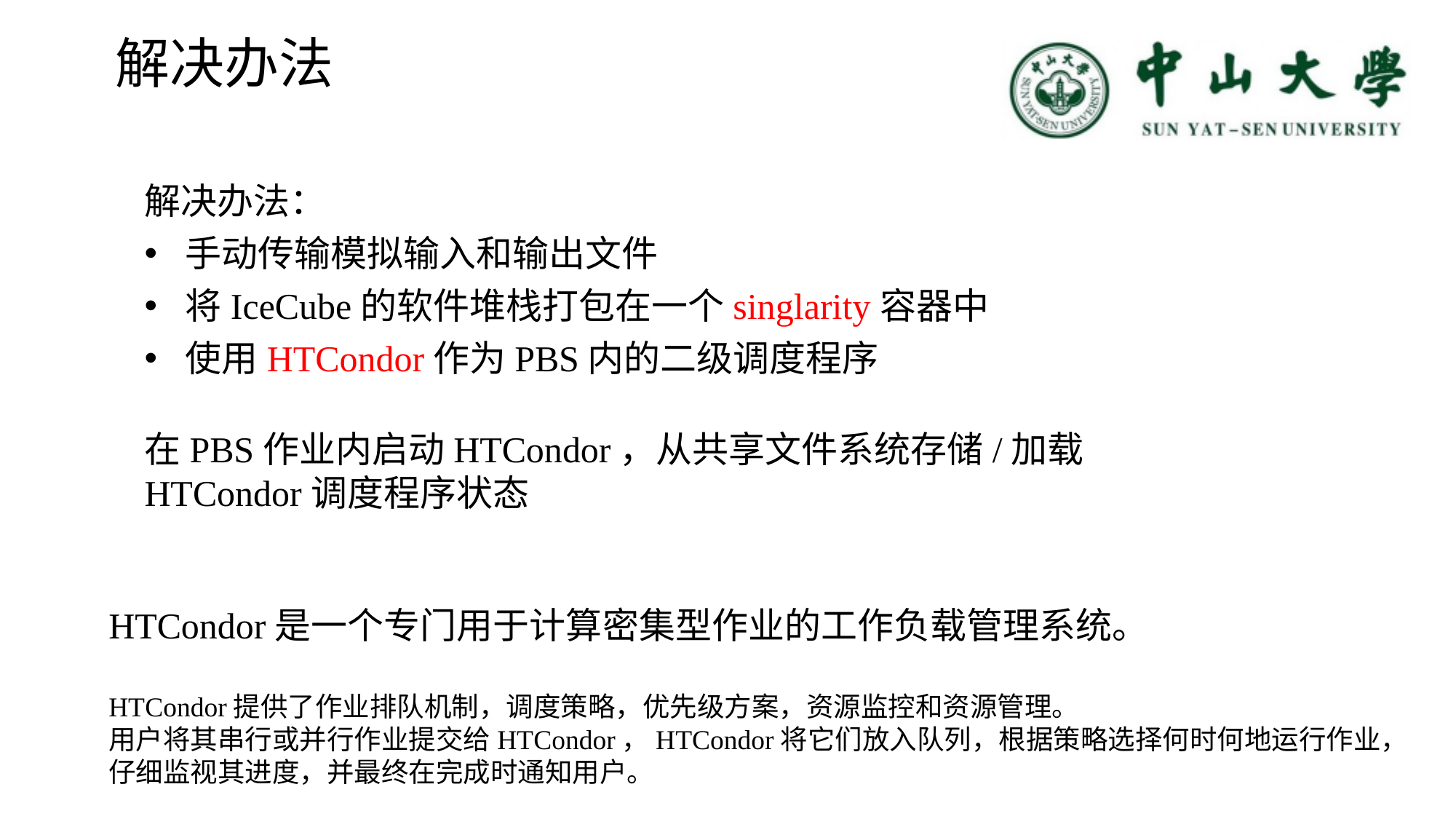

解决办法
解决办法：
手动传输模拟输入和输出文件
将IceCube的软件堆栈打包在一个singlarity容器中
使用HTCondor作为PBS内的二级调度程序

在PBS作业内启动HTCondor，从共享文件系统存储/加载HTCondor调度程序状态
HTCondor是一个专门用于计算密集型作业的工作负载管理系统。

HTCondor提供了作业排队机制，调度策略，优先级方案，资源监控和资源管理。
用户将其串行或并行作业提交给HTCondor，HTCondor将它们放入队列，根据策略选择何时何地运行作业，仔细监视其进度，并最终在完成时通知用户。